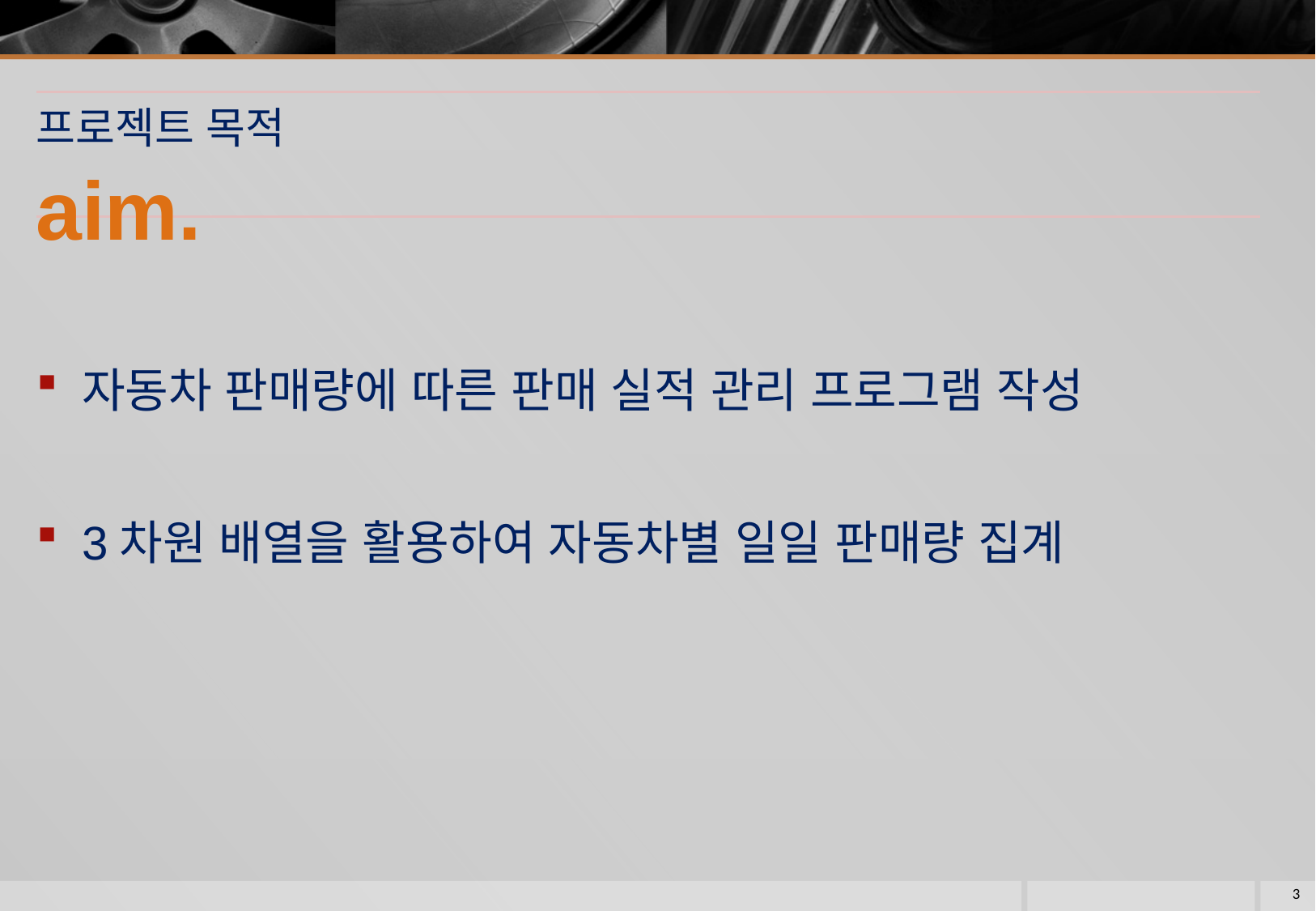

# 프로젝트 목적
aim.

자동차 판매량에 따른 판매 실적 관리 프로그램 작성

3차원 배열을 활용하여 자동차별 일일 판매량 집계
3